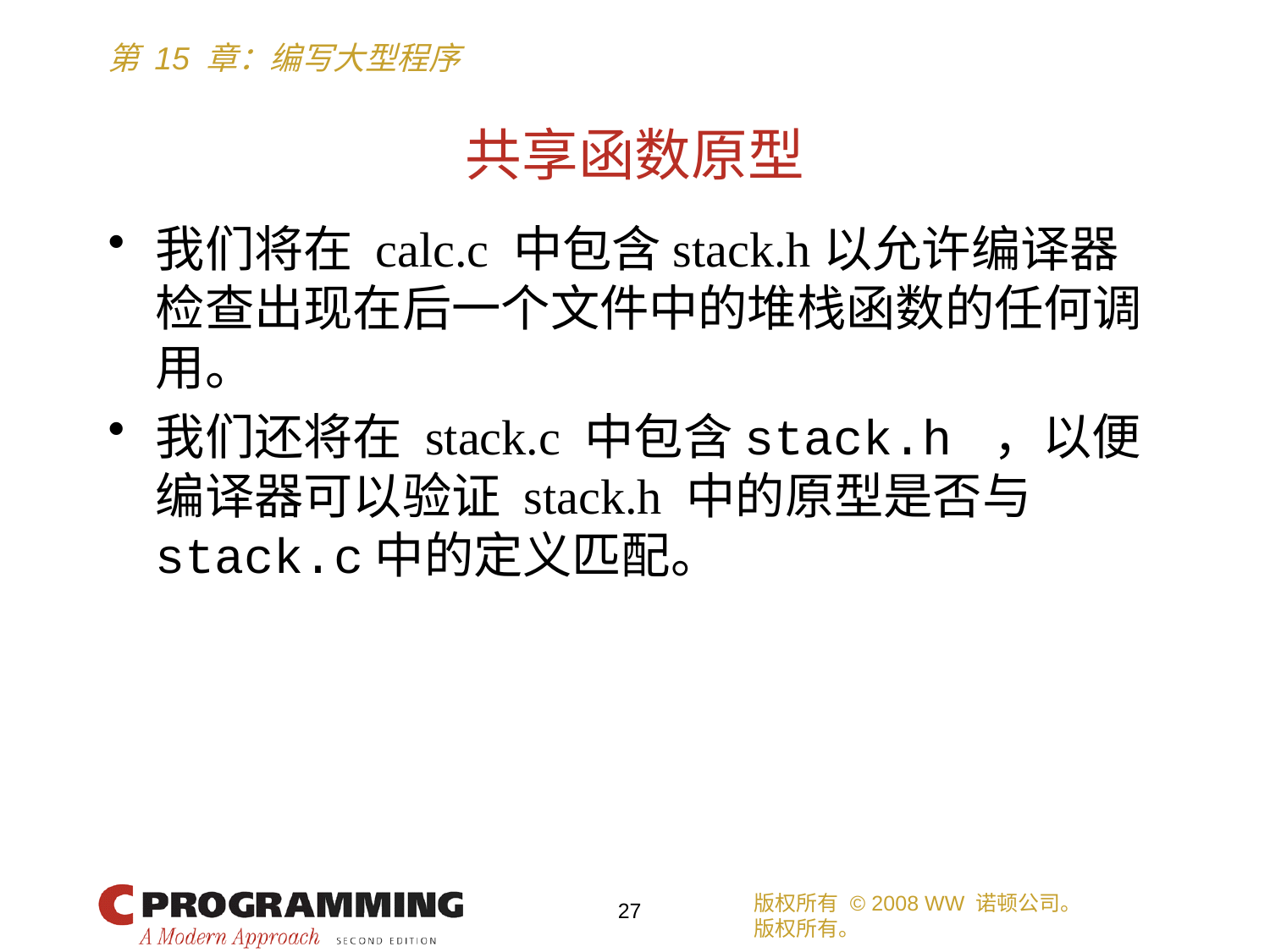

# 共享函数原型
我们将在 calc.c 中包含stack.h以允许编译器检查出现在后一个文件中的堆栈函数的任何调用。
我们还将在 stack.c 中包含stack.h ，以便编译器可以验证 stack.h 中的原型是否与stack.c中的定义匹配。

版权所有 © 2008 WW 诺顿公司。
版权所有。
27